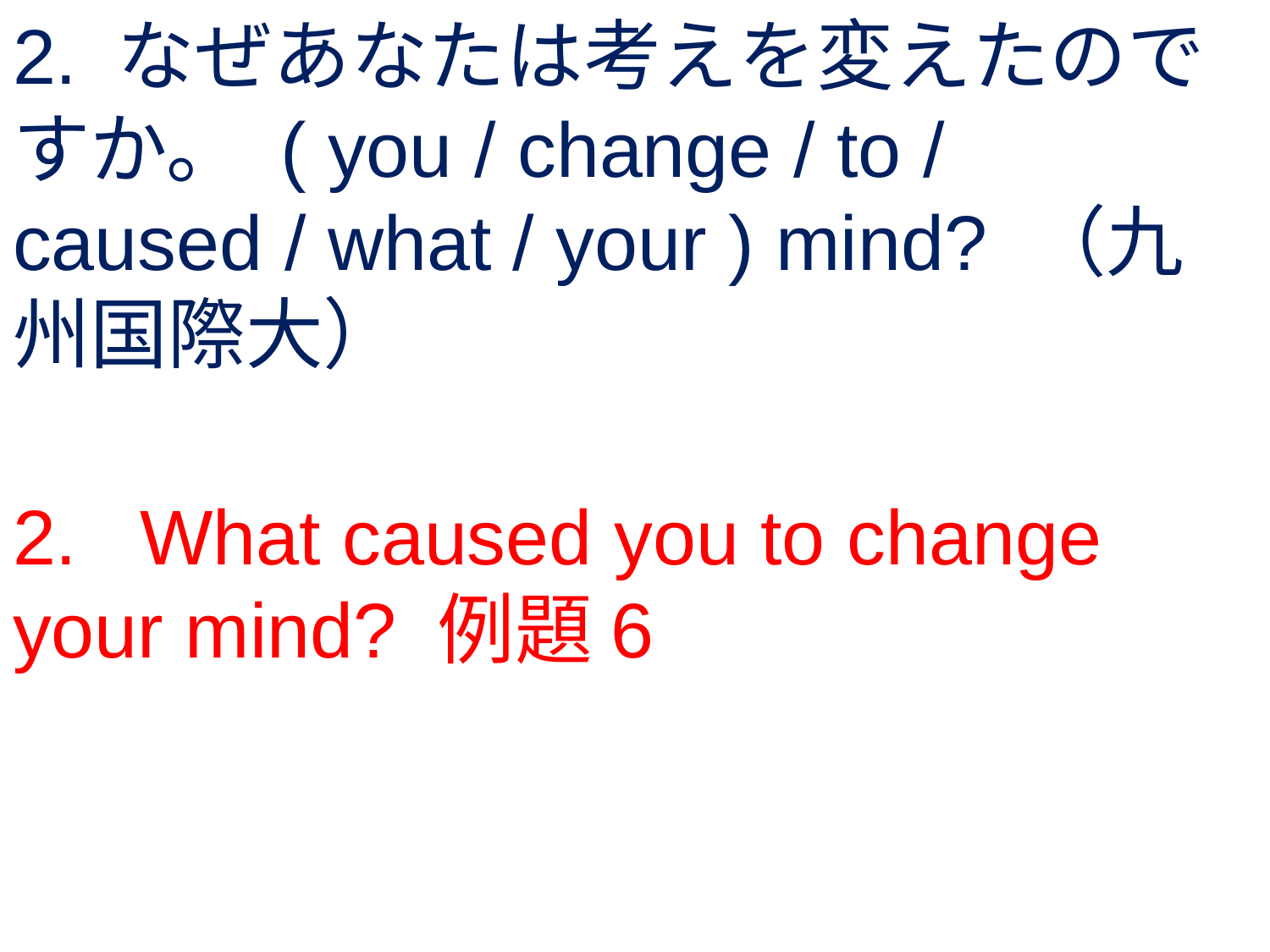

# 2. なぜあなたは考えを変えたのですか。 ( you / change / to / caused / what / your ) mind?	（九州国際大）
2.	What caused you to change your mind? 例題6